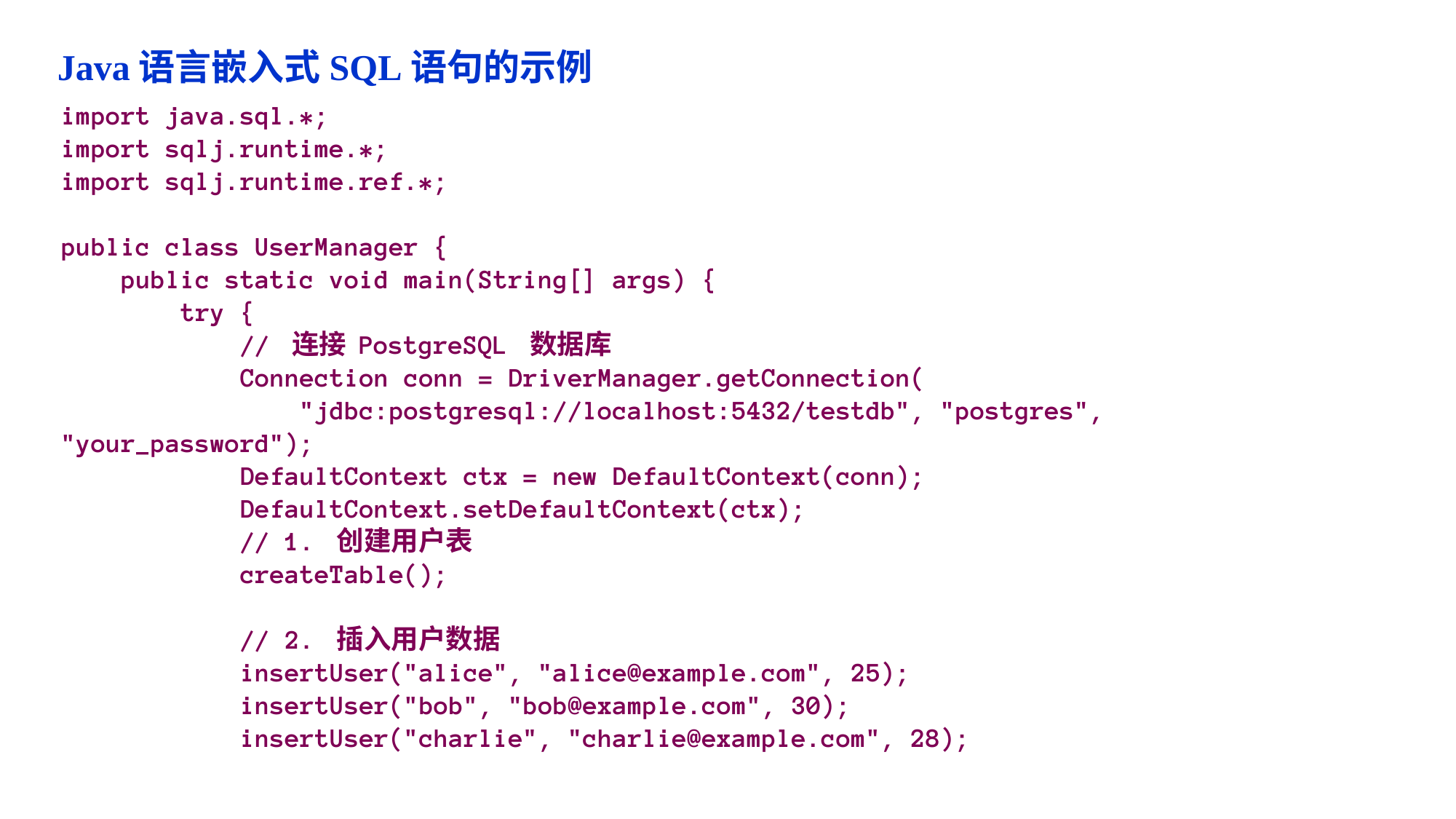

Java语言嵌入式SQL语句的示例
import java.sql.*;
import sqlj.runtime.*;
import sqlj.runtime.ref.*;

public class UserManager {
    public static void main(String[] args) {
        try {
            // 连接 PostgreSQL 数据库
            Connection conn = DriverManager.getConnection(
                "jdbc:postgresql://localhost:5432/testdb", "postgres", "your_password");
            DefaultContext ctx = new DefaultContext(conn);
            DefaultContext.setDefaultContext(ctx);
            // 1. 创建用户表
            createTable();

            // 2. 插入用户数据
            insertUser("alice", "alice@example.com", 25);
            insertUser("bob", "bob@example.com", 30);
            insertUser("charlie", "charlie@example.com", 28);